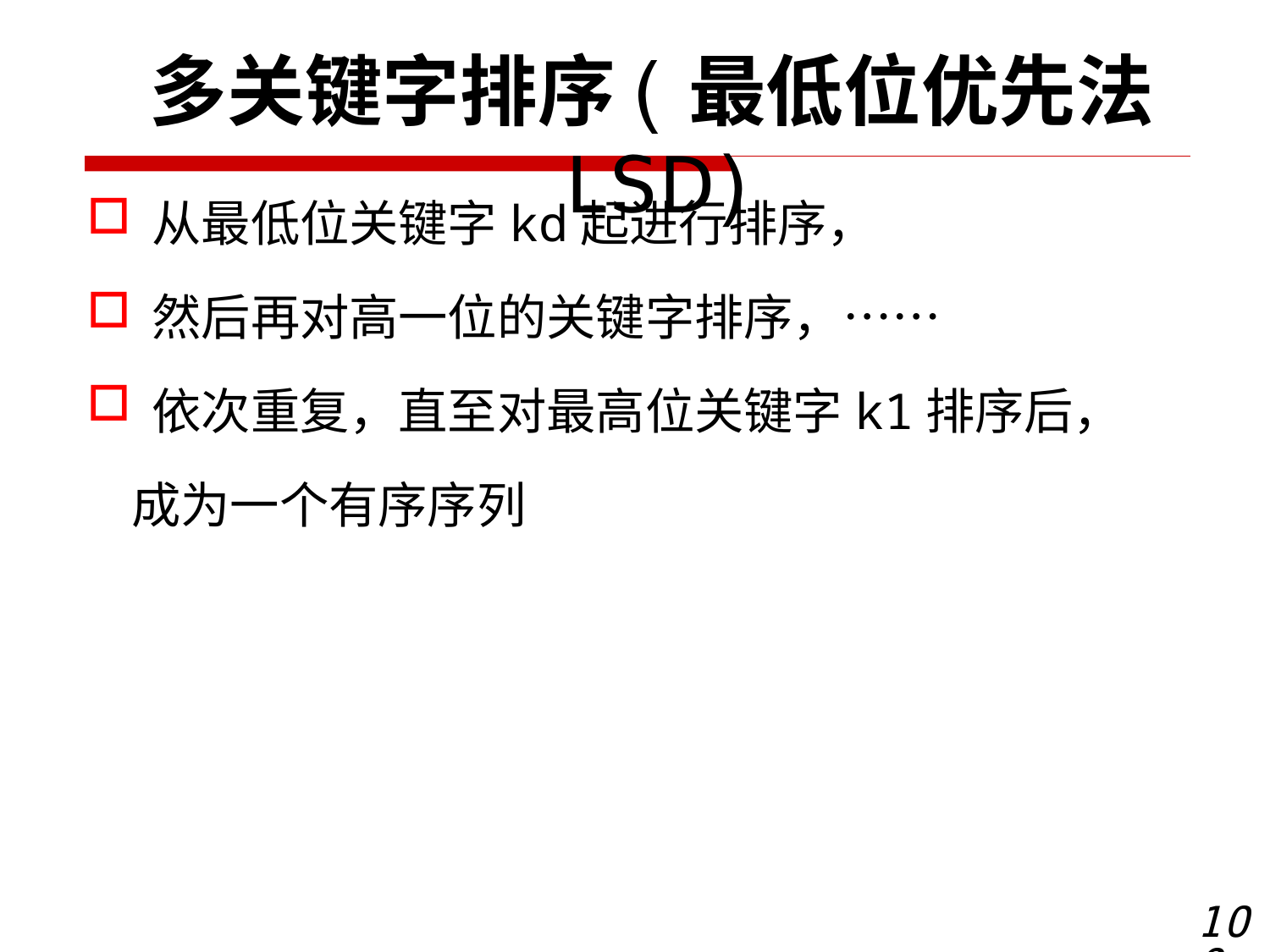

多关键字排序(最低位优先法LSD)
从最低位关键字kd起进行排序，
然后再对高一位的关键字排序，……
依次重复，直至对最高位关键字k1排序后，
   成为一个有序序列
100